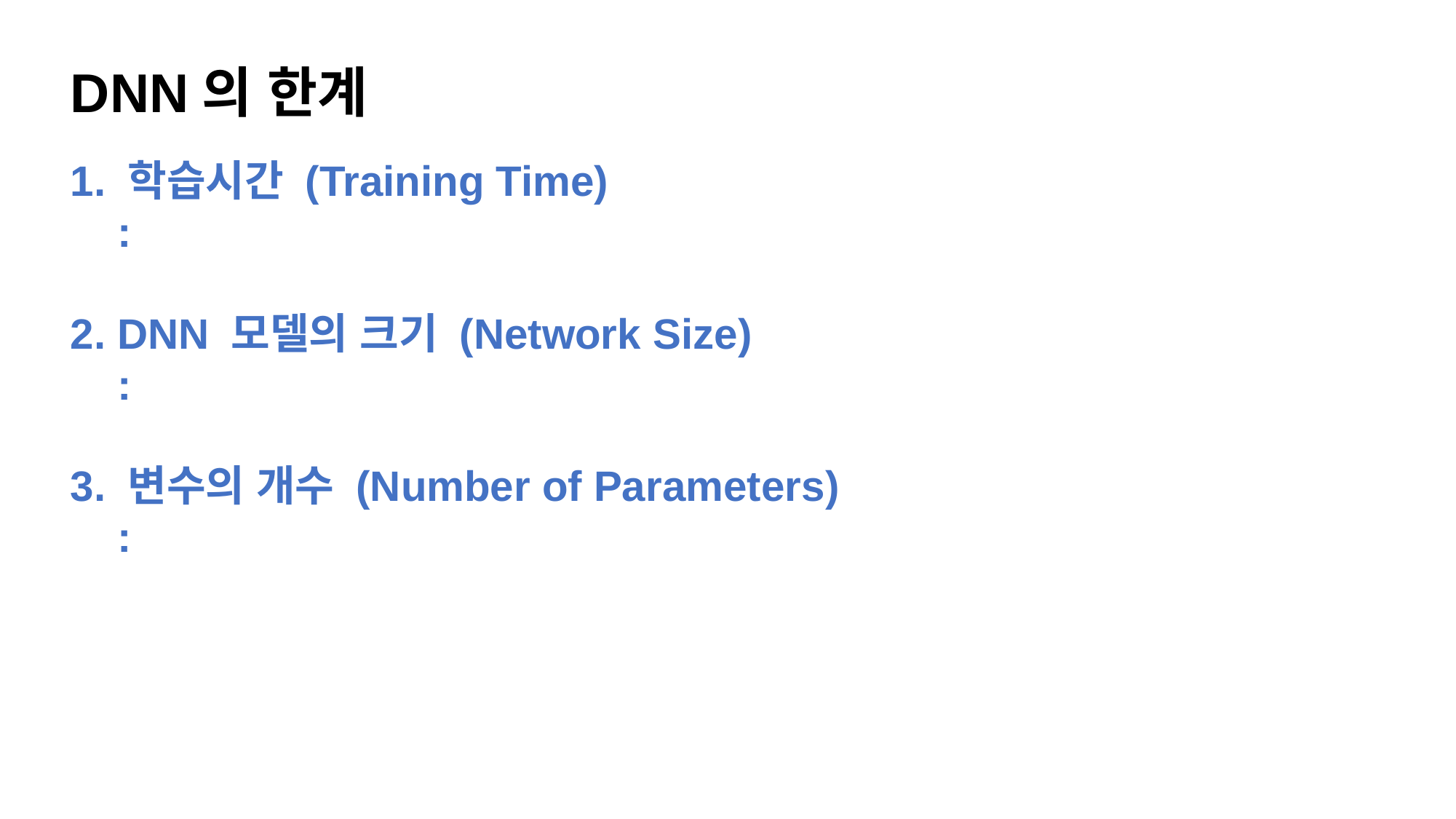

# DNN의 한계
1. 학습시간 (Training Time)
    :

2. DNN 모델의 크기 (Network Size)
    :

3. 변수의 개수 (Number of Parameters)
    :